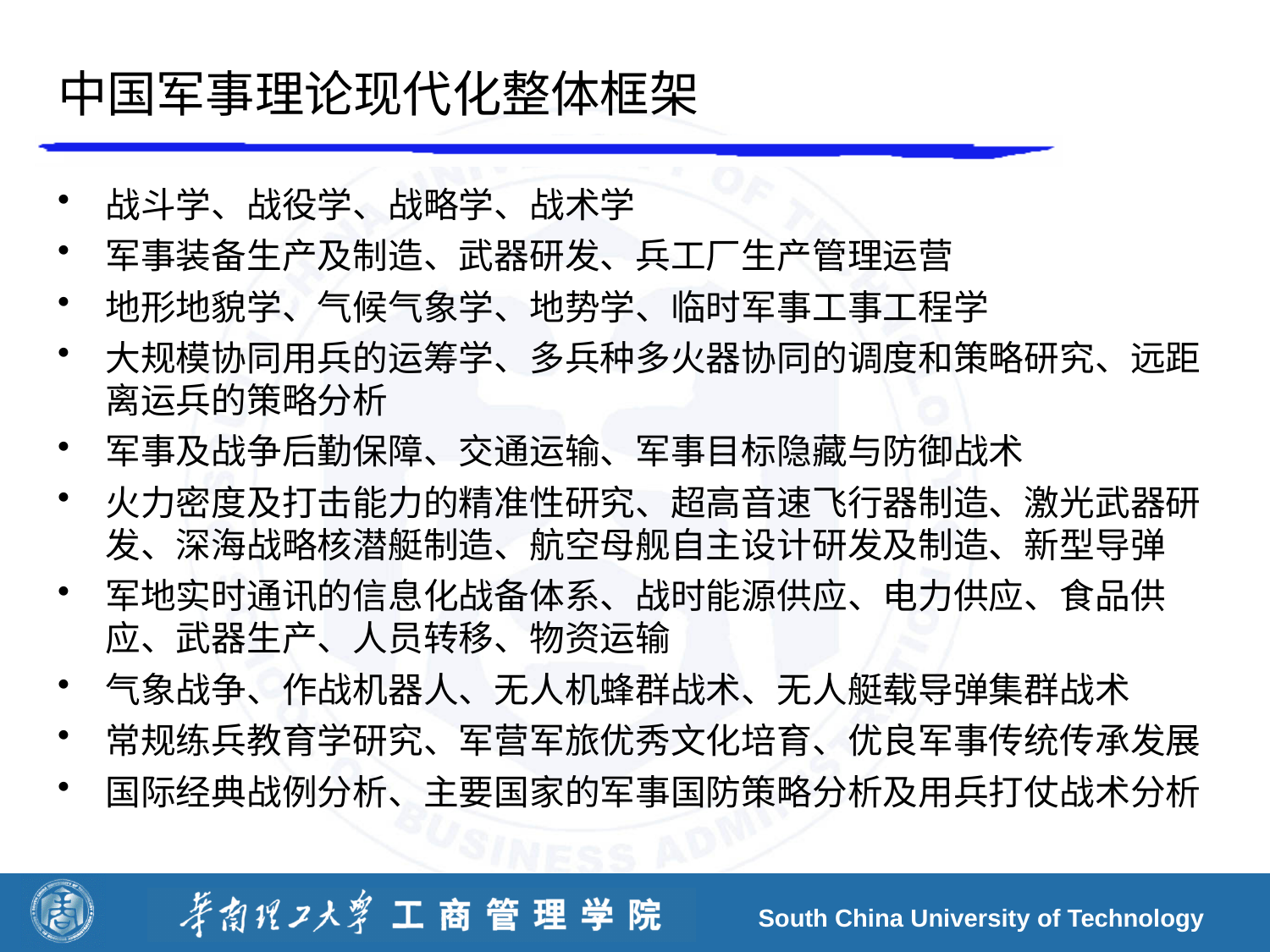

# 中国军事理论现代化整体框架
战斗学、战役学、战略学、战术学
军事装备生产及制造、武器研发、兵工厂生产管理运营
地形地貌学、气候气象学、地势学、临时军事工事工程学
大规模协同用兵的运筹学、多兵种多火器协同的调度和策略研究、远距离运兵的策略分析
军事及战争后勤保障、交通运输、军事目标隐藏与防御战术
火力密度及打击能力的精准性研究、超高音速飞行器制造、激光武器研发、深海战略核潜艇制造、航空母舰自主设计研发及制造、新型导弹
军地实时通讯的信息化战备体系、战时能源供应、电力供应、食品供应、武器生产、人员转移、物资运输
气象战争、作战机器人、无人机蜂群战术、无人艇载导弹集群战术
常规练兵教育学研究、军营军旅优秀文化培育、优良军事传统传承发展
国际经典战例分析、主要国家的军事国防策略分析及用兵打仗战术分析

South China University of Technology